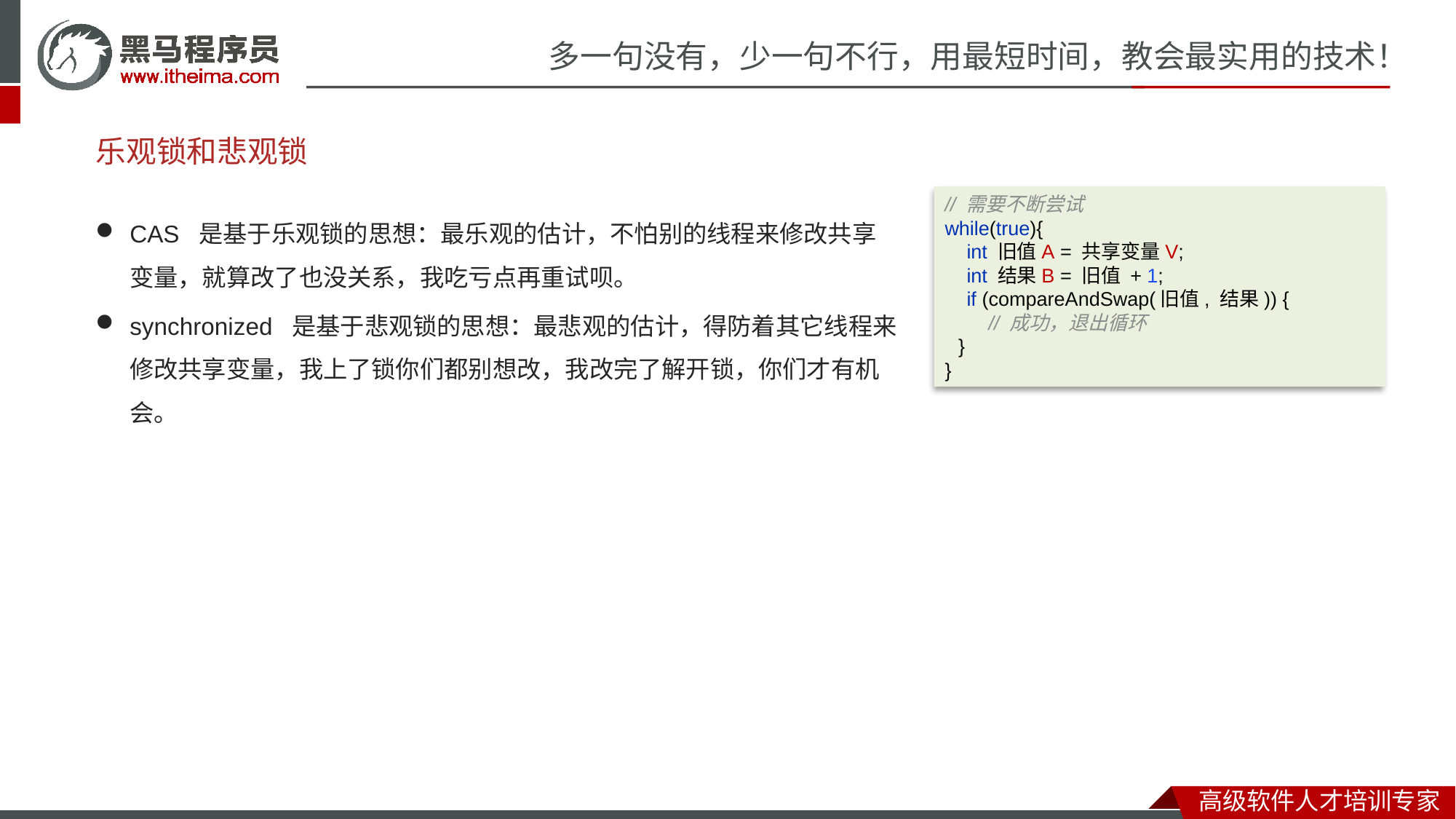

# 乐观锁和悲观锁
// 需要不断尝试
while(true){
    int 旧值A = 共享变量V;
    int 结果B = 旧值 + 1;
    if (compareAndSwap(旧值, 结果)) {
        // 成功，退出循环
  }
}
CAS  是基于乐观锁的思想：最乐观的估计，不怕别的线程来修改共享变量，就算改了也没关系，我吃亏点再重试呗。
synchronized  是基于悲观锁的思想：最悲观的估计，得防着其它线程来修改共享变量，我上了锁你们都别想改，我改完了解开锁，你们才有机会。